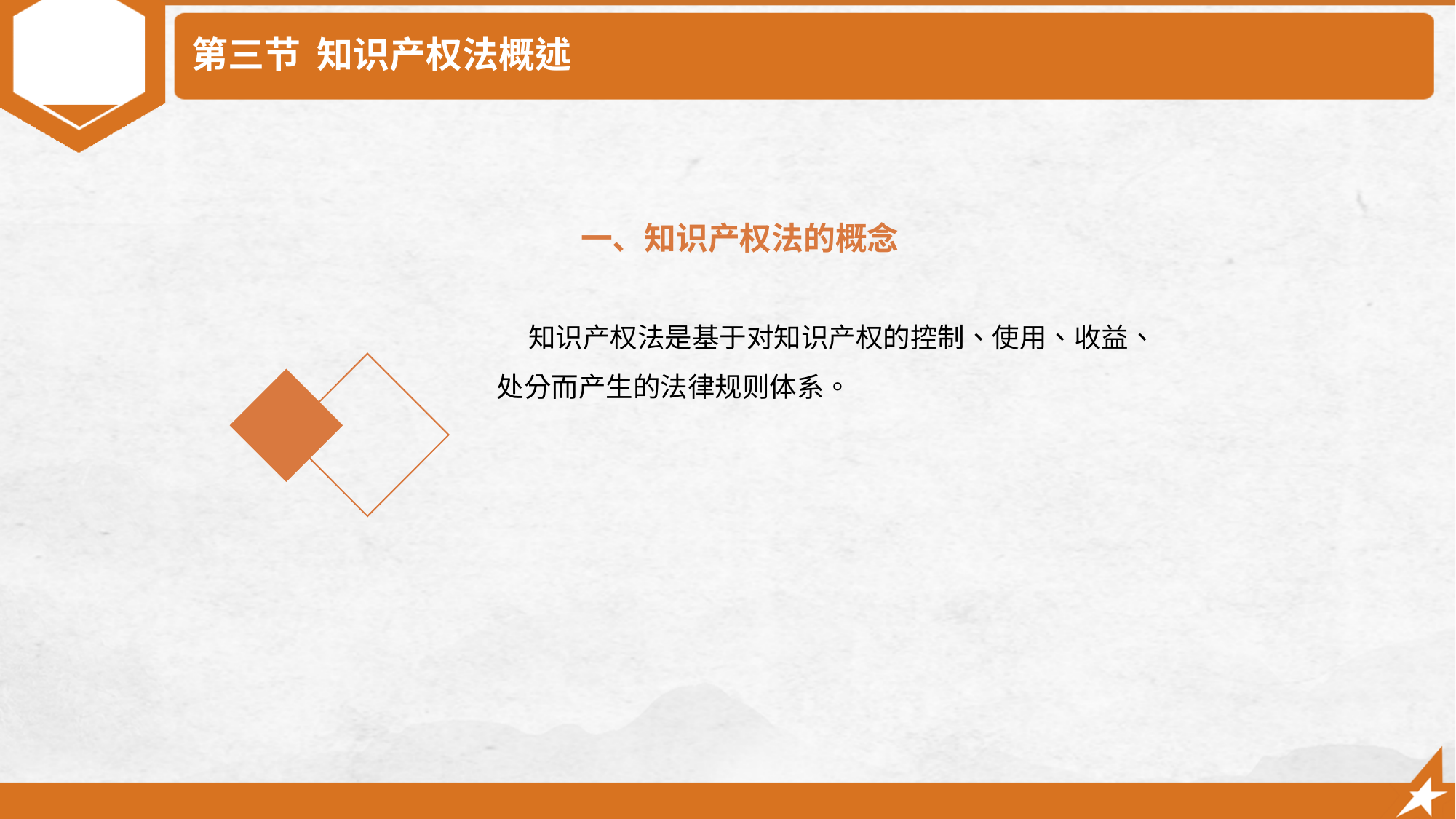

# 第三节  知识产权法概述
一、知识产权法的概念
    知识产权法是基于对知识产权的控制、使用、收益、处分而产生的法律规则体系。